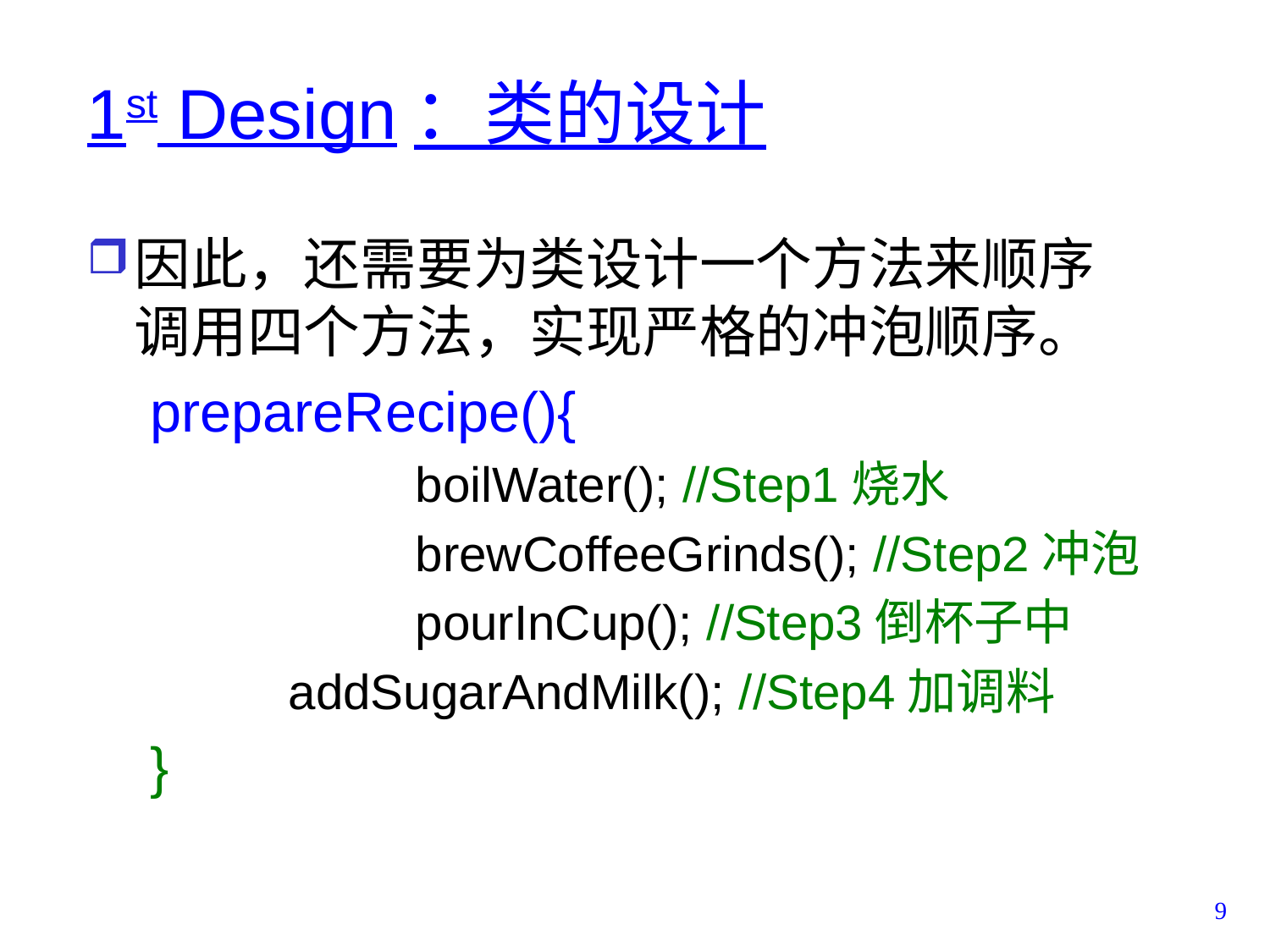

# 1st Design：类的设计
因此，还需要为类设计一个方法来顺序调用四个方法，实现严格的冲泡顺序。
prepareRecipe(){
	      boilWater(); //Step1烧水
	      brewCoffeeGrinds(); //Step2冲泡
	      pourInCup(); //Step3倒杯子中
      addSugarAndMilk(); //Step4加调料
}
9